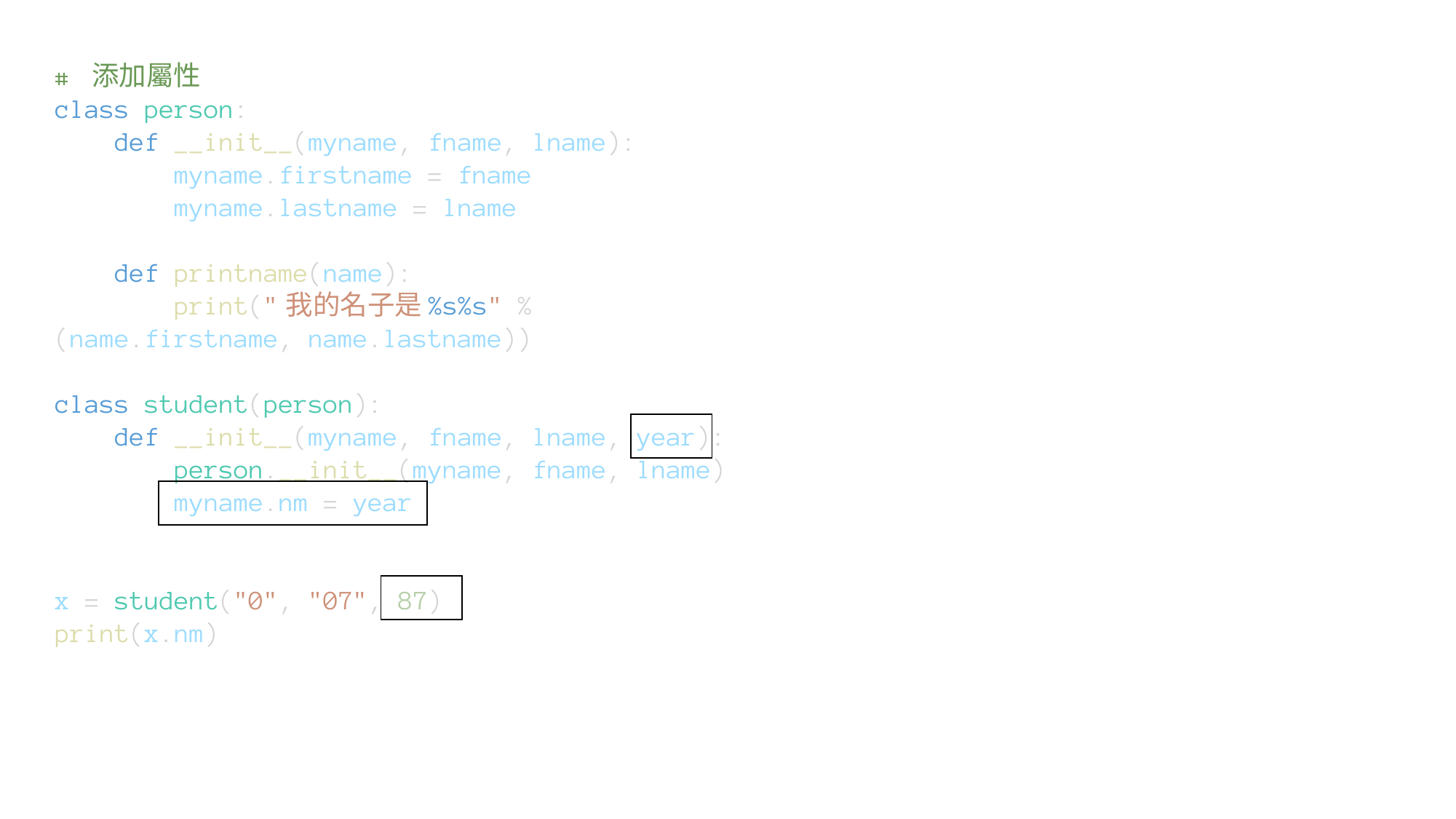

# 添加屬性
class person:
    def __init__(myname, fname, lname):
        myname.firstname = fname
        myname.lastname = lname

    def printname(name):
        print("我的名子是%s%s" %(name.firstname, name.lastname))
class student(person):
    def __init__(myname, fname, lname, year):
        person.__init__(myname, fname, lname)
        myname.nm = year
x = student("0", "07", 87)
print(x.nm)
|  |
| --- |
|  |
| --- |
|  |
| --- |